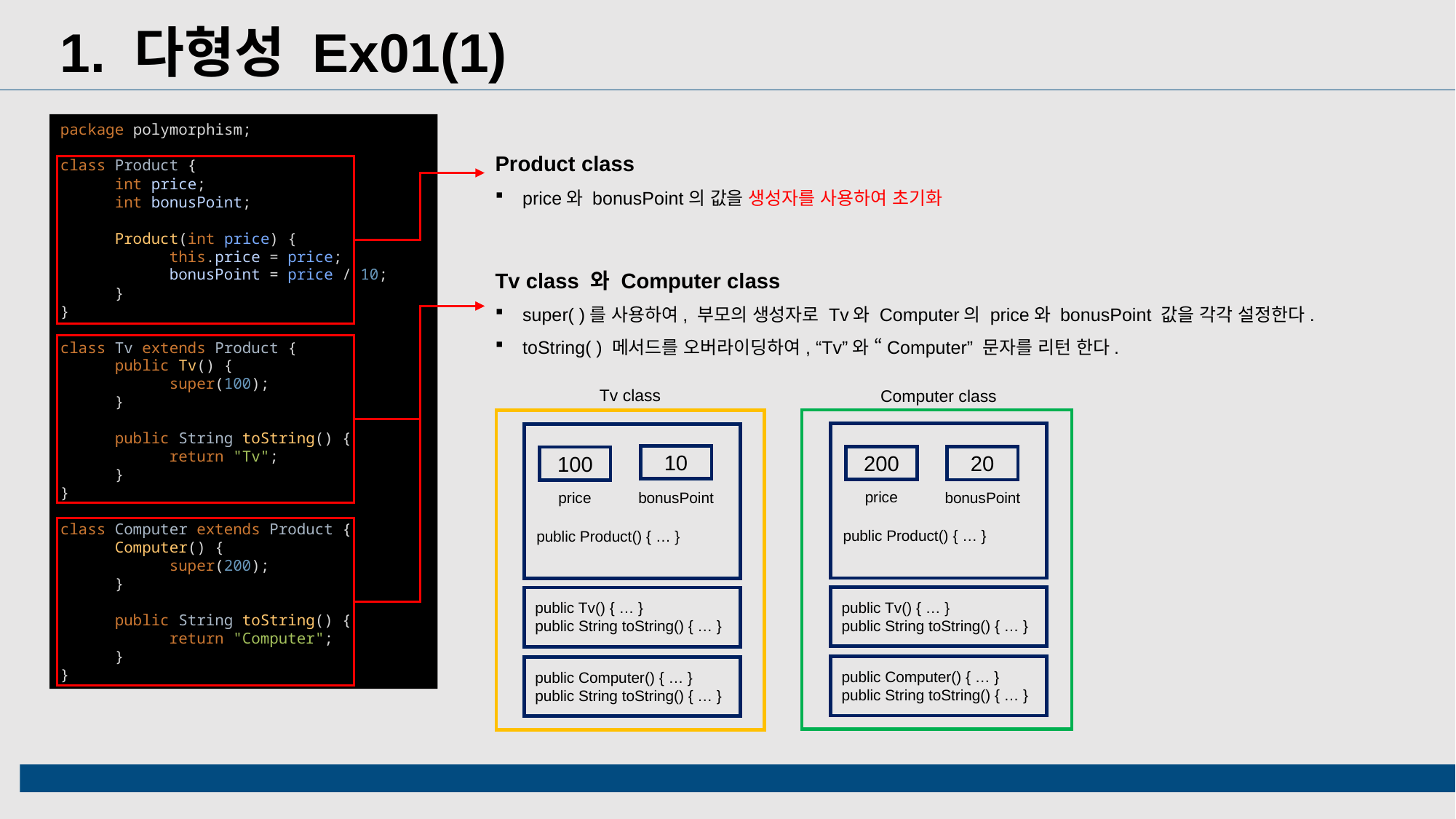

1. 다형성 Ex01(1)
package polymorphism;

class Product {
int price;
int bonusPoint;

Product(int price) {
this.price = price;
bonusPoint = price / 10;
}
}

class Tv extends Product {
public Tv() {
super(100);
}

public String toString() {
return "Tv";
}
}

class Computer extends Product {
Computer() {
super(200);
}

public String toString() {
return "Computer";
}
}
Product class
price와 bonusPoint의 값을 생성자를 사용하여 초기화

Tv class 와 Computer class
super( )를 사용하여, 부모의 생성자로 Tv와 Computer의 price와 bonusPoint 값을 각각 설정한다.
toString( ) 메서드를 오버라이딩하여, “Tv”와 “Computer” 문자를 리턴 한다.

Tv class
Computer class

10
200
20
100
price
bonusPoint
price
bonusPoint

public Product() { … }
public Product() { … }

public Tv() { … }
public String toString() { … }
public Tv() { … }
public String toString() { … }

public Computer() { … }
public String toString() { … }
public Computer() { … }
public String toString() { … }